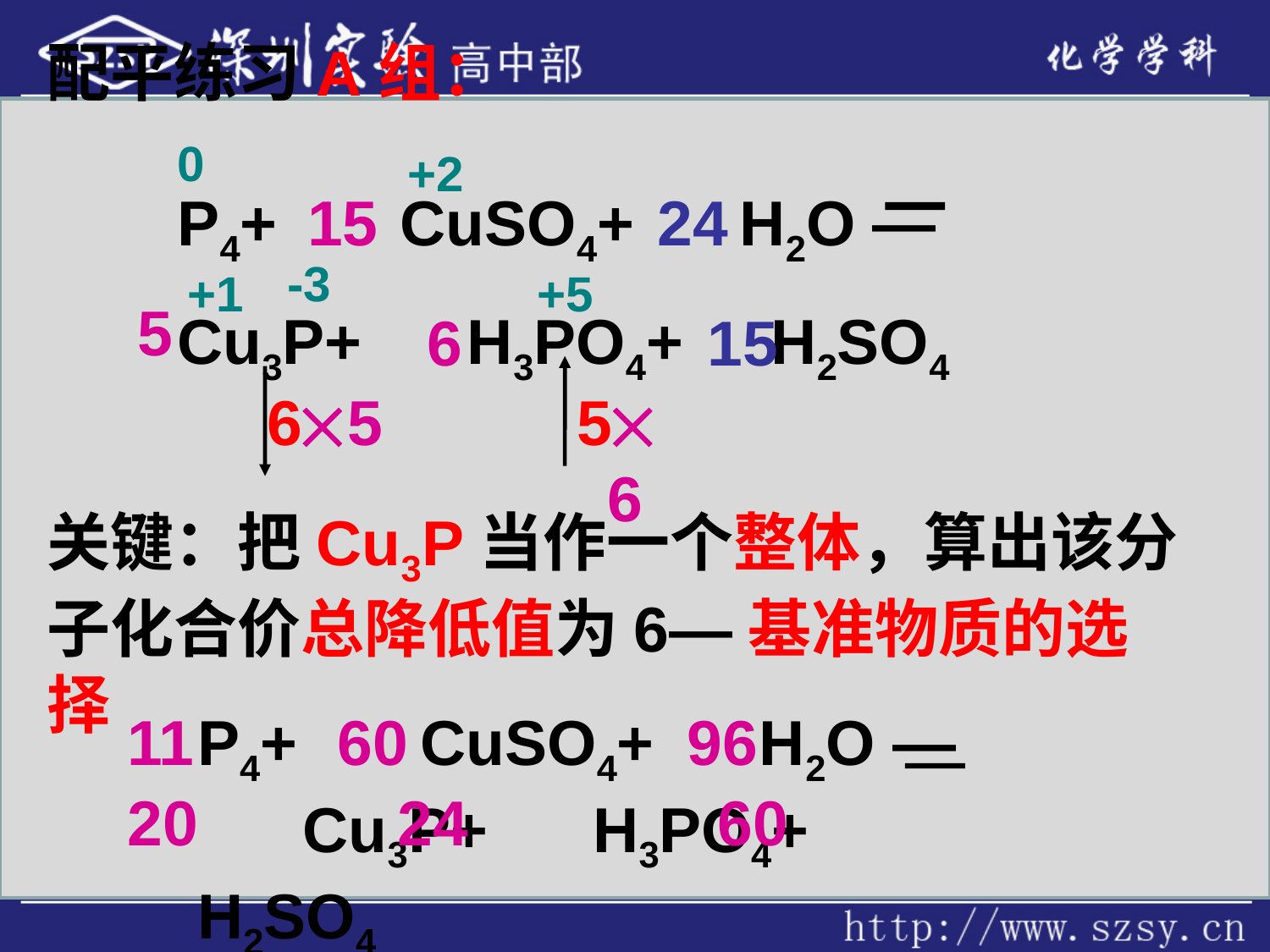

配平练习A组：

0
+2
P4+       CuSO4+      H2O —
Cu3P+      H3PO4+     H2SO4
15
24

-3
+1
+5
5
6
15

6
×5
5
×6
关键：把Cu3P当作一个整体，算出该分子化合价总降低值为6—基准物质的选择
11
P4+       CuSO4+      H2O —             Cu3P+      H3PO4+     H2SO4
60
96

20
24
60